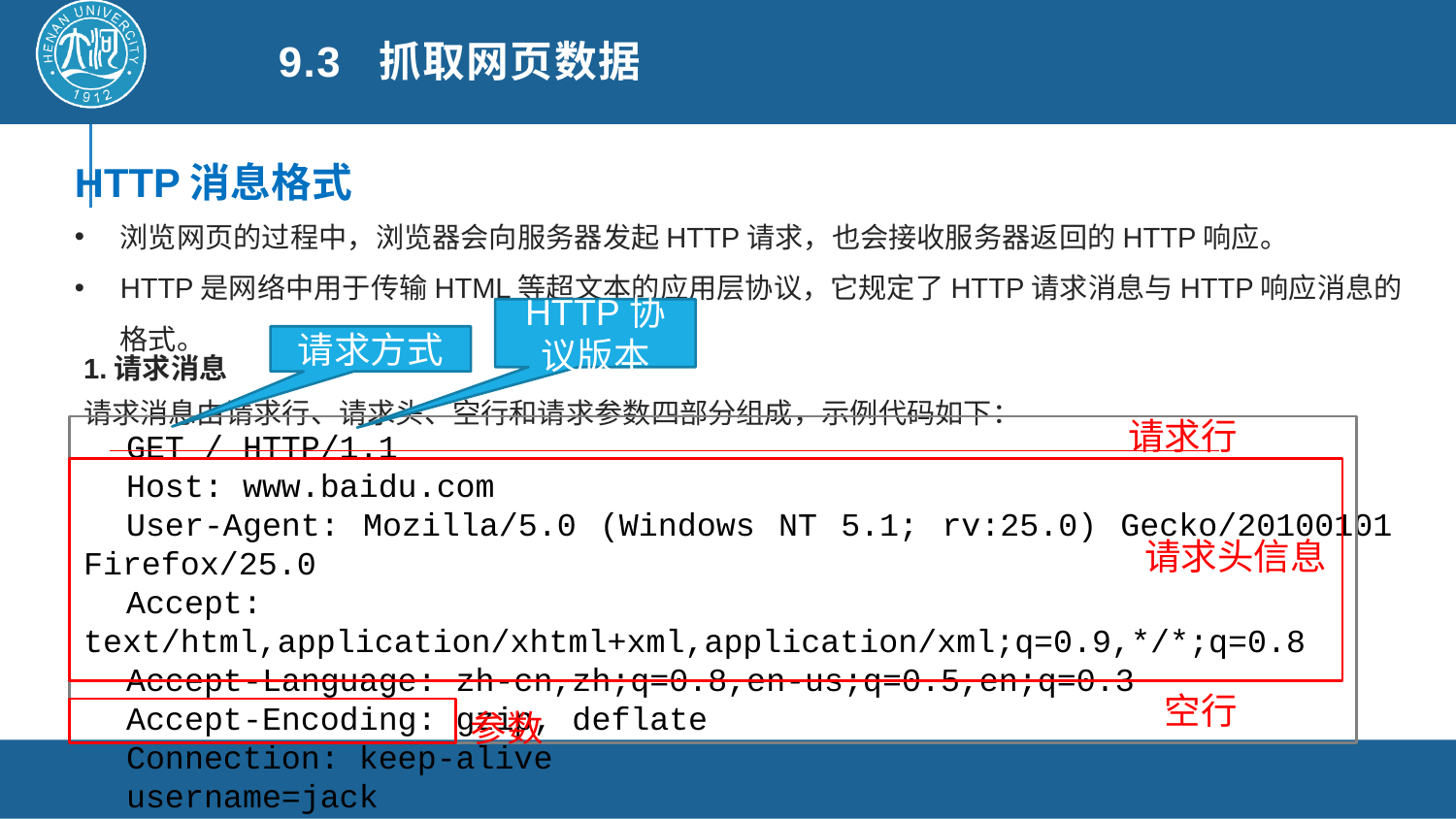

# 9.3  抓取网页数据
HTTP消息格式
浏览网页的过程中，浏览器会向服务器发起HTTP请求，也会接收服务器返回的HTTP响应。
HTTP是网络中用于传输HTML等超文本的应用层协议，它规定了HTTP请求消息与HTTP响应消息的格式。
HTTP协议版本
1.请求消息
请求方式
请求消息由请求行、请求头、空行和请求参数四部分组成，示例代码如下：
请求行

GET / HTTP/1.1
Host: www.baidu.com
User-Agent: Mozilla/5.0 (Windows NT 5.1; rv:25.0) Gecko/20100101 Firefox/25.0
Accept: text/html,application/xhtml+xml,application/xml;q=0.9,*/*;q=0.8
Accept-Language: zh-cn,zh;q=0.8,en-us;q=0.5,en;q=0.3
Accept-Encoding: gzip, deflate
Connection: keep-alive
username=jack

请求头信息
空行

参数